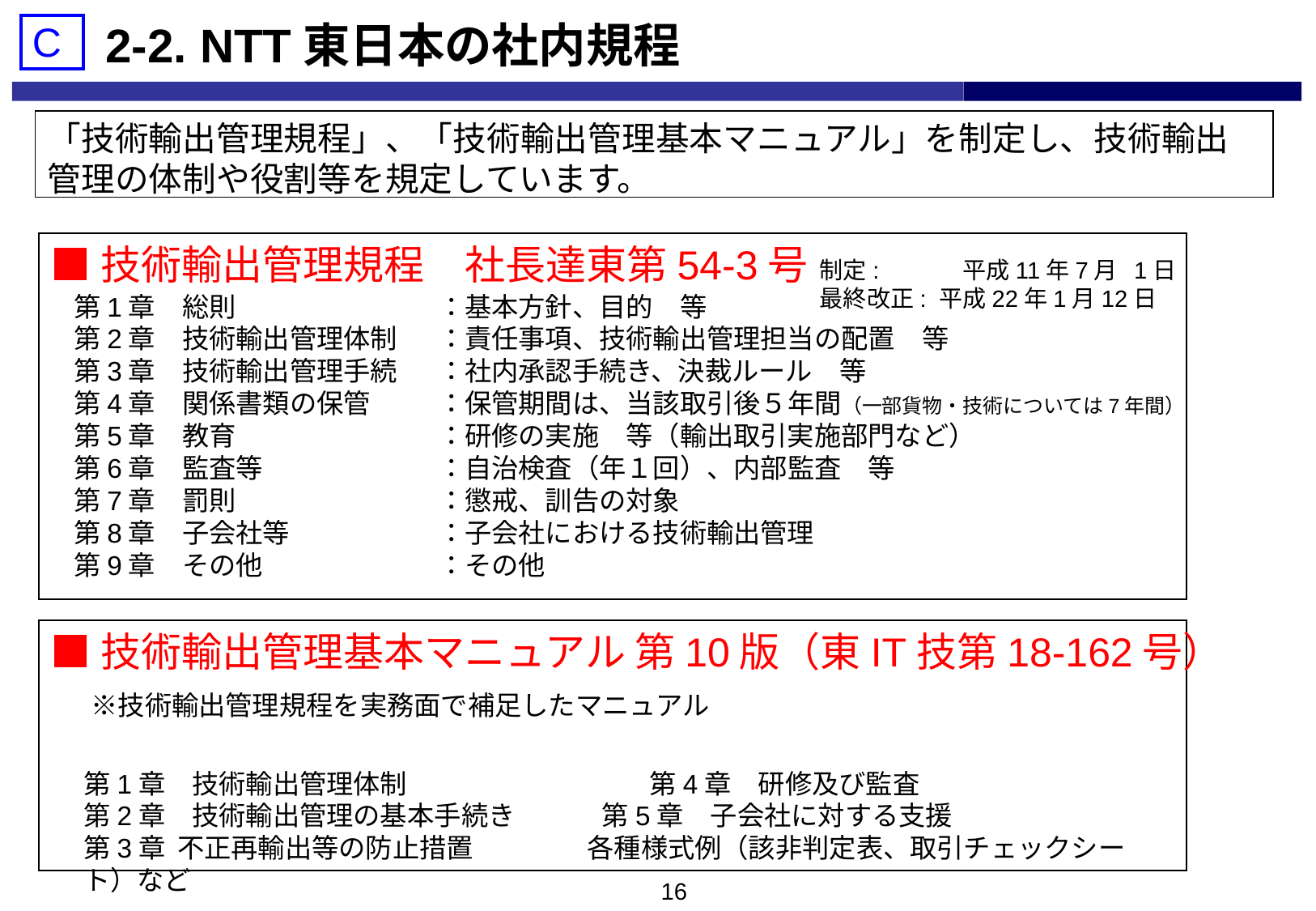

2-2. NTT東日本の社内規程

「技術輸出管理規程」、「技術輸出管理基本マニュアル」を制定し、技術輸出管理の体制や役割等を規定しています。
■技術輸出管理規程　社長達東第54-3号
制定: 　　　平成11年7月  1日
最終改正: 平成22年1月12日
第1章　総則		：基本方針、目的　等
第2章　技術輸出管理体制	：責任事項、技術輸出管理担当の配置　等
第3章　技術輸出管理手続	：社内承認手続き、決裁ルール　等
第4章　関係書類の保管	：保管期間は、当該取引後５年間（一部貨物・技術については7年間）
第5章　教育		：研修の実施　等（輸出取引実施部門など）
第6章　監査等		：自治検査（年１回）、内部監査　等
第7章　罰則		：懲戒、訓告の対象
第8章　子会社等		：子会社における技術輸出管理
第9章　その他		：その他
■技術輸出管理基本マニュアル 第10版（東IT技第18-162号）
　※技術輸出管理規程を実務面で補足したマニュアル

第1章　技術輸出管理体制　　　　　　　　　第4章　研修及び監査　　　　　　
第2章　技術輸出管理の基本手続き　　　 第5章　子会社に対する支援
第3章  不正再輸出等の防止措置　　　　 各種様式例（該非判定表、取引チェックシート）など
16